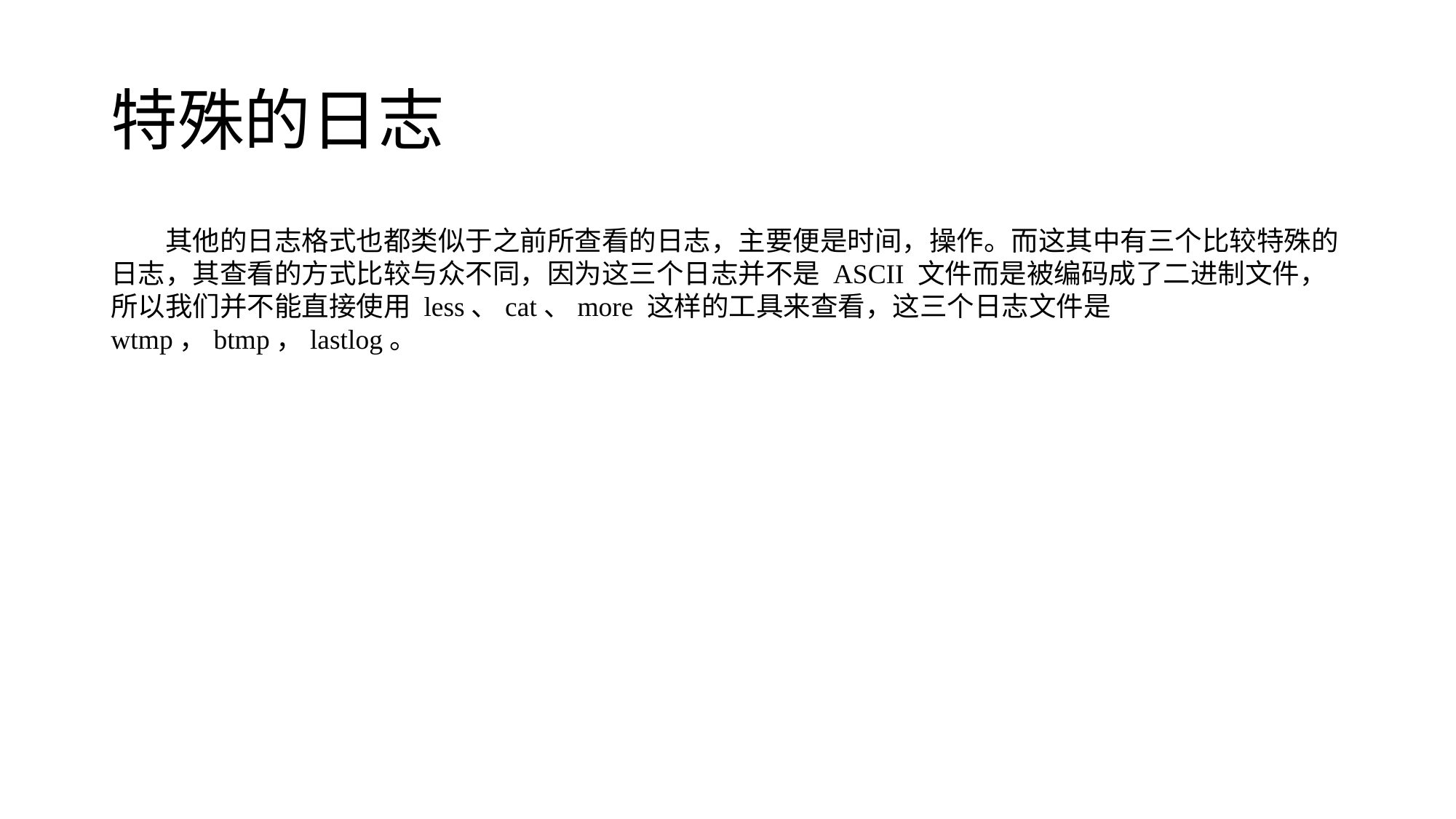

# 特殊的日志
其他的日志格式也都类似于之前所查看的日志，主要便是时间，操作。而这其中有三个比较特殊的日志，其查看的方式比较与众不同，因为这三个日志并不是 ASCII 文件而是被编码成了二进制文件，所以我们并不能直接使用 less、cat、more 这样的工具来查看，这三个日志文件是 wtmp，btmp，lastlog。